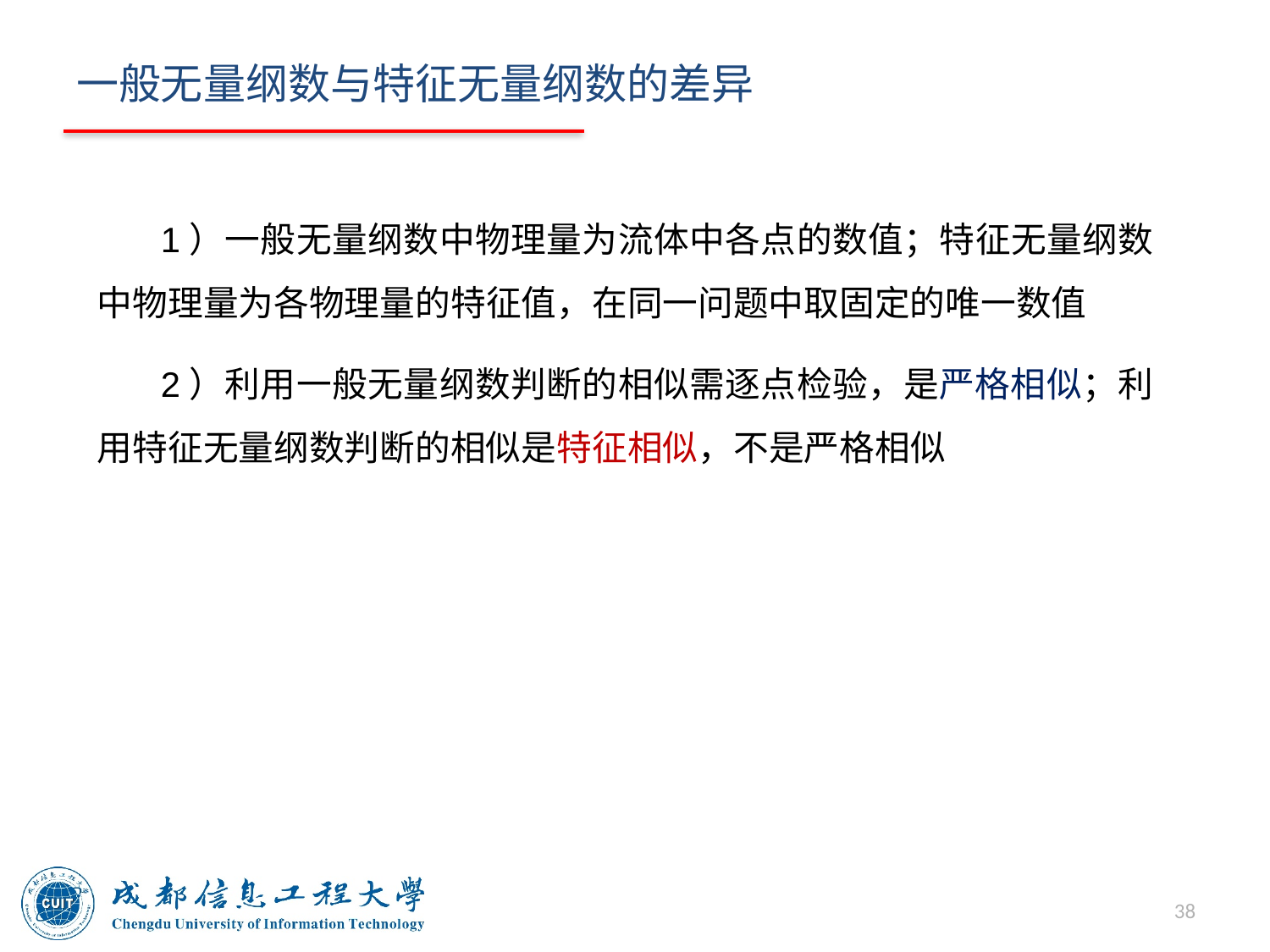

# 一般无量纲数与特征无量纲数的差异
1）一般无量纲数中物理量为流体中各点的数值；特征无量纲数中物理量为各物理量的特征值，在同一问题中取固定的唯一数值
2）利用一般无量纲数判断的相似需逐点检验，是严格相似；利用特征无量纲数判断的相似是特征相似，不是严格相似
38